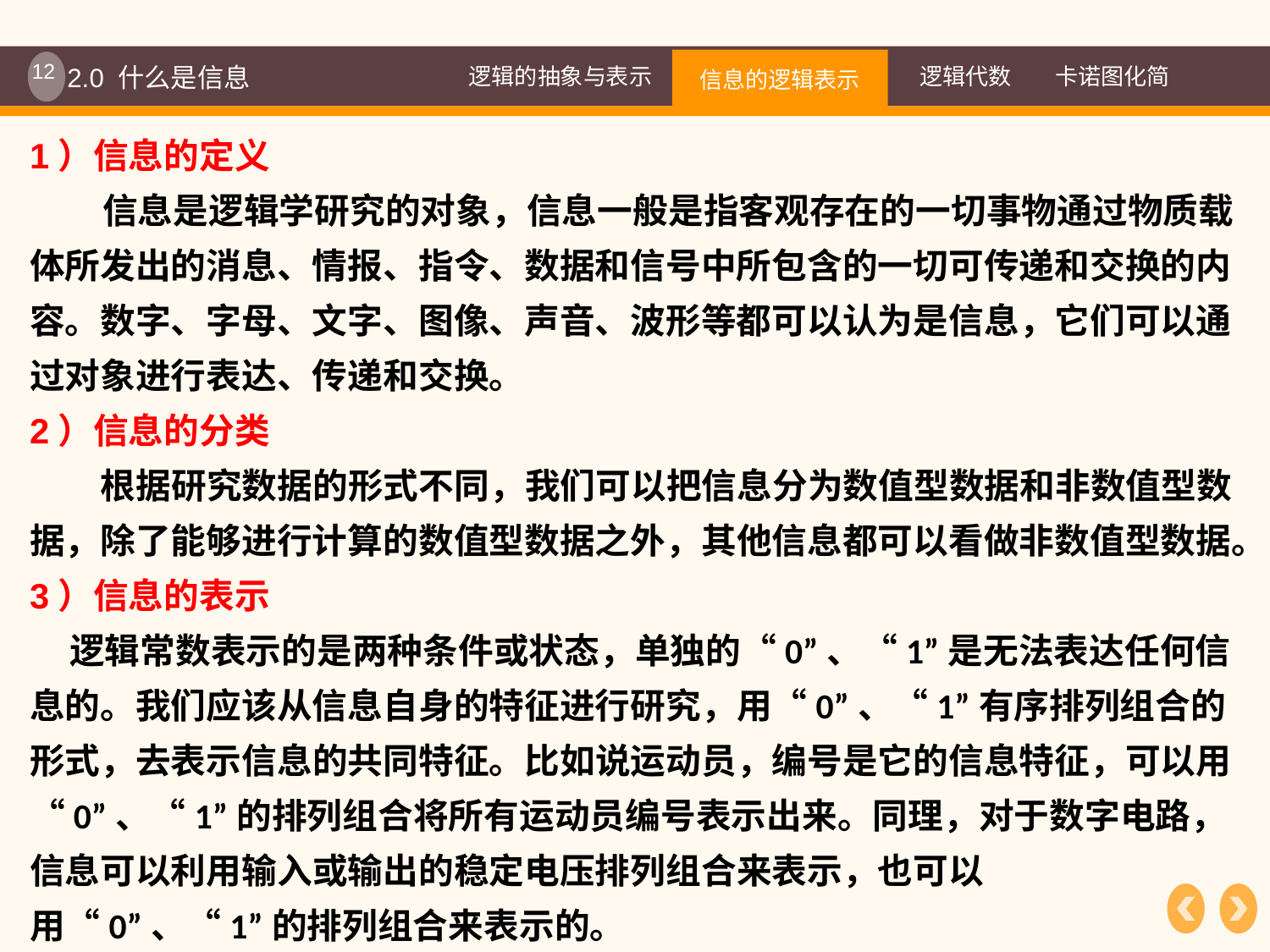

2.0 什么是信息
1）信息的定义
        信息是逻辑学研究的对象，信息一般是指客观存在的一切事物通过物质载体所发出的消息、情报、指令、数据和信号中所包含的一切可传递和交换的内容。数字、字母、文字、图像、声音、波形等都可以认为是信息，它们可以通过对象进行表达、传递和交换。
2）信息的分类
        根据研究数据的形式不同，我们可以把信息分为数值型数据和非数值型数据，除了能够进行计算的数值型数据之外，其他信息都可以看做非数值型数据。
3）信息的表示
    逻辑常数表示的是两种条件或状态，单独的“0”、“1”是无法表达任何信息的。我们应该从信息自身的特征进行研究，用“0”、“1”有序排列组合的形式，去表示信息的共同特征。比如说运动员，编号是它的信息特征，可以用“0”、“1”的排列组合将所有运动员编号表示出来。同理，对于数字电路，信息可以利用输入或输出的稳定电压排列组合来表示，也可以用“0”、“1”的排列组合来表示的。